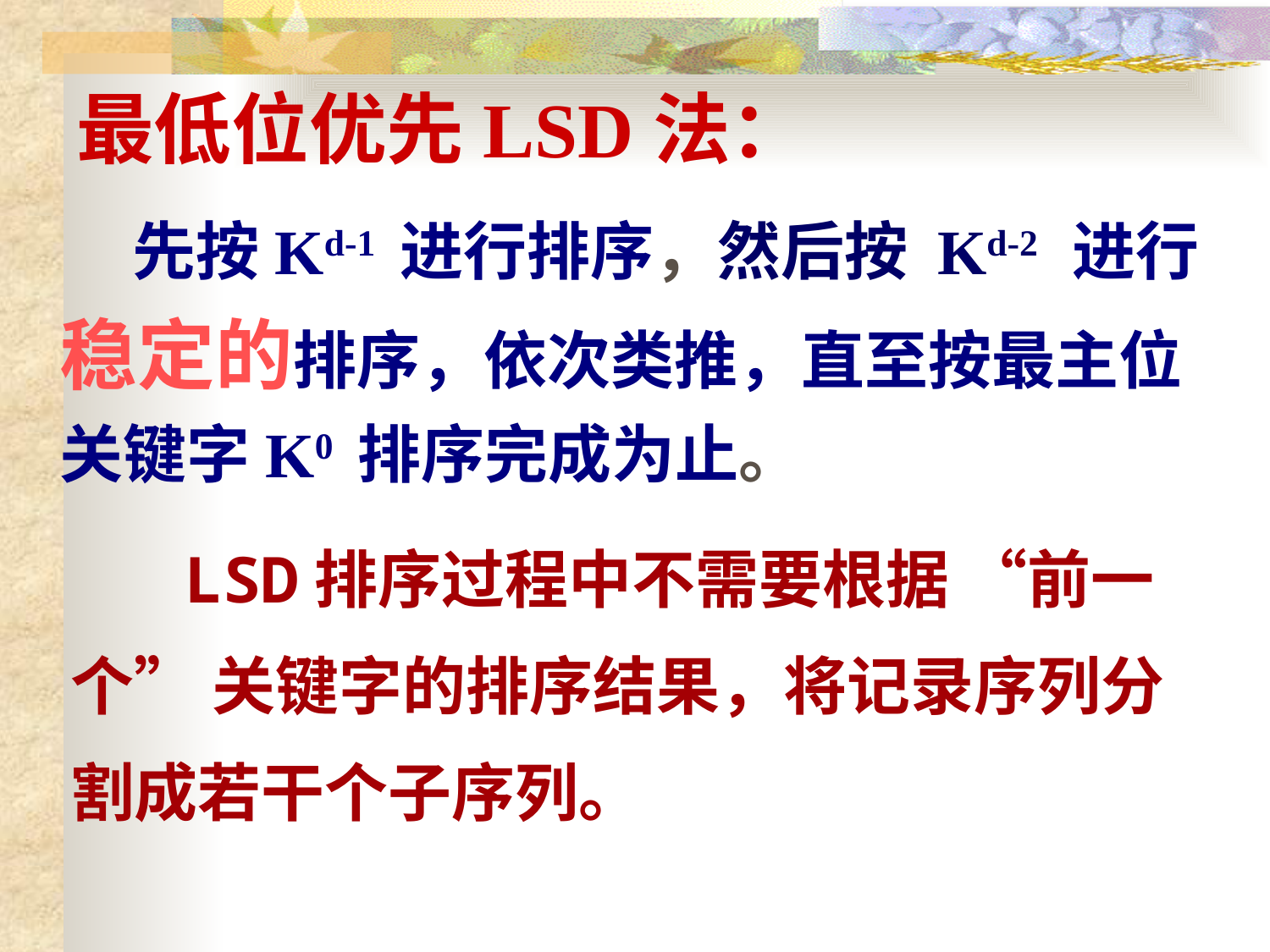

最低位优先LSD法：
    先按Kd-1 进行排序，然后按 Kd-2  进行稳定的排序，依次类推，直至按最主位关键字K0 排序完成为止。
   LSD排序过程中不需要根据 “前一个” 关键字的排序结果，将记录序列分割成若干个子序列。